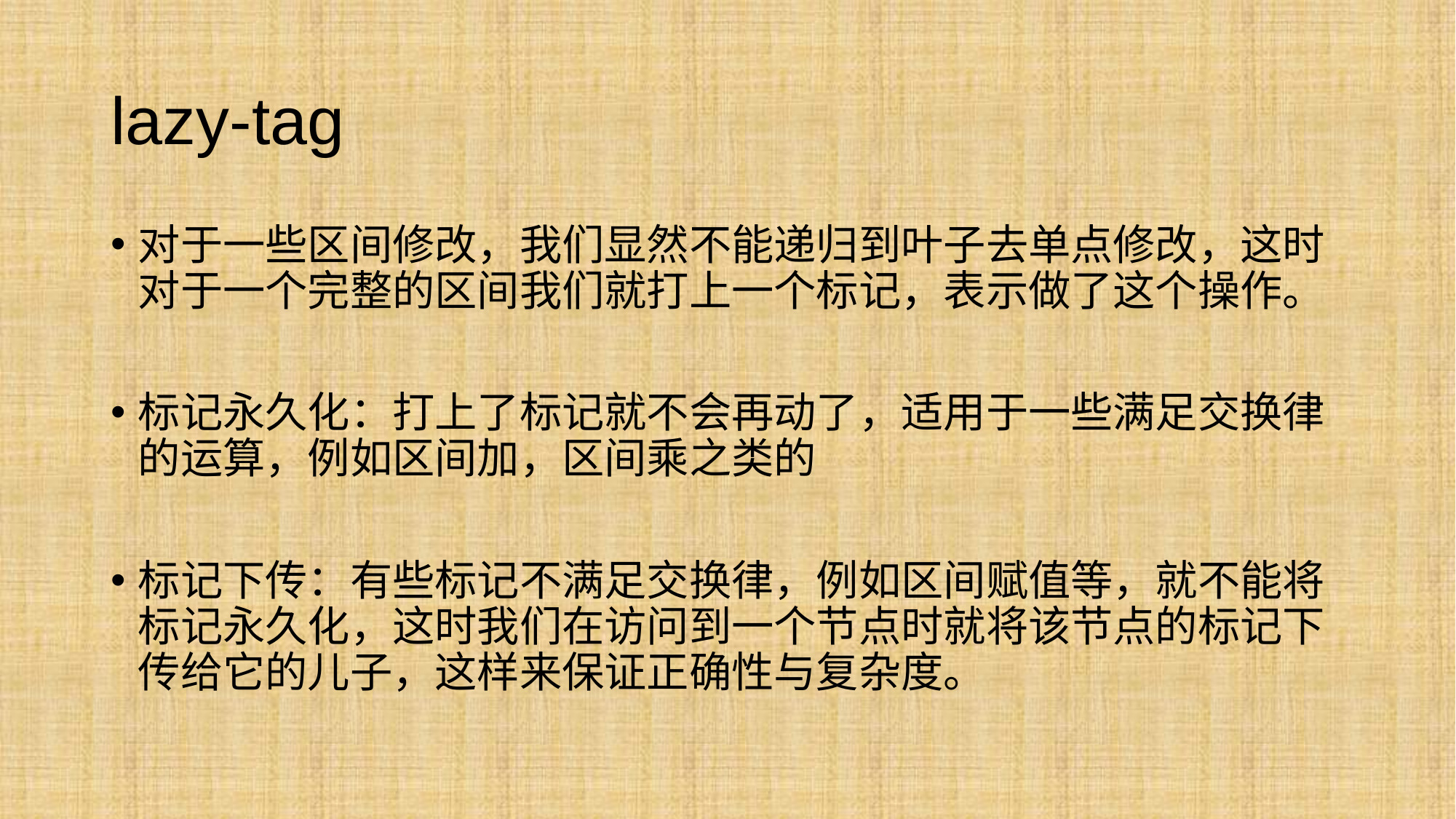

# lazy-tag
对于一些区间修改，我们显然不能递归到叶子去单点修改，这时对于一个完整的区间我们就打上一个标记，表示做了这个操作。

标记永久化：打上了标记就不会再动了，适用于一些满足交换律的运算，例如区间加，区间乘之类的

标记下传：有些标记不满足交换律，例如区间赋值等，就不能将标记永久化，这时我们在访问到一个节点时就将该节点的标记下传给它的儿子，这样来保证正确性与复杂度。